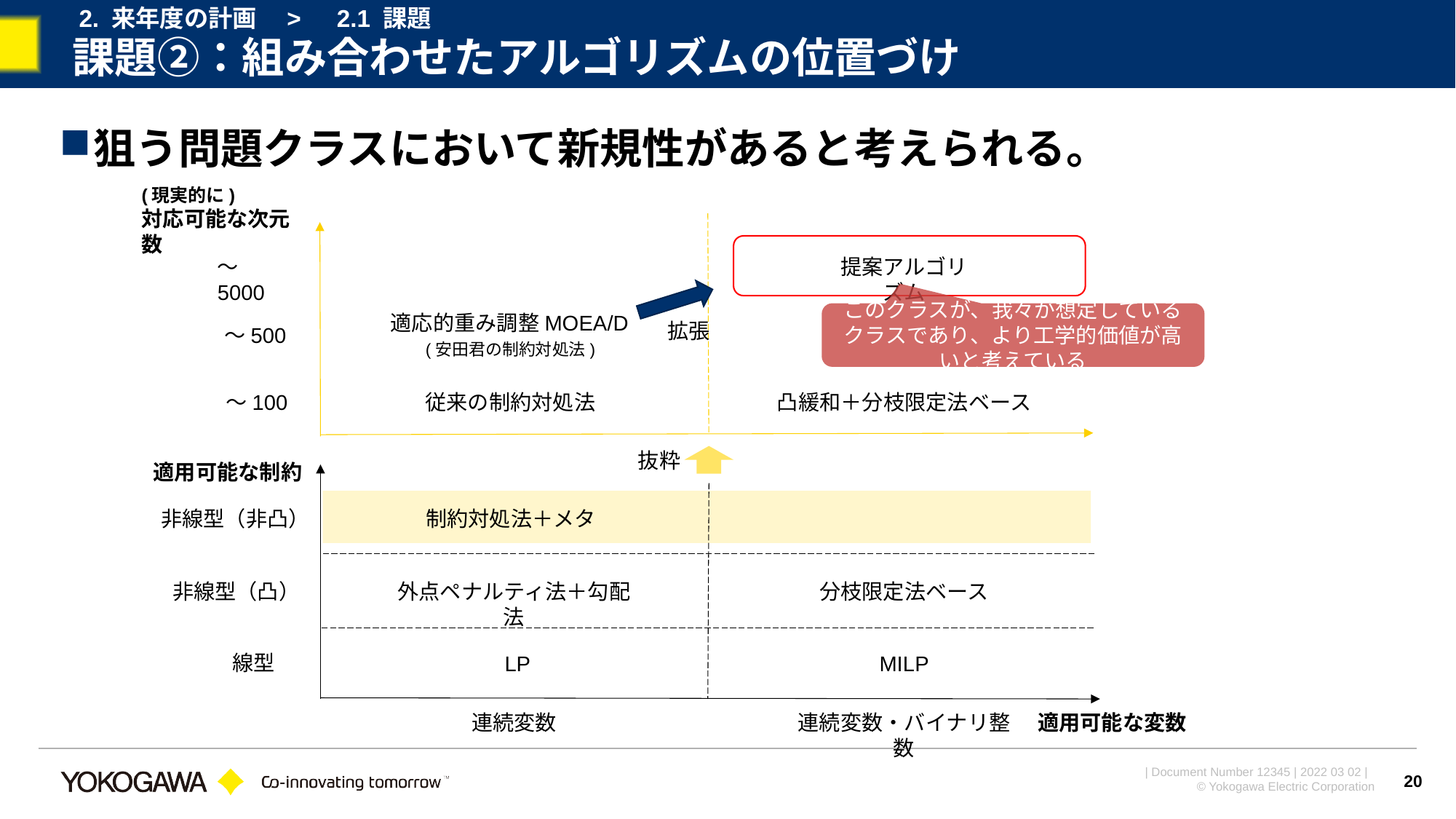

2. 来年度の計画　>　2.1 課題
# 課題②：組み合わせたアルゴリズムの位置づけ
狙う問題クラスにおいて新規性があると考えられる。
(現実的に)
対応可能な次元数

～5000
提案アルゴリズム

このクラスが、我々が想定しているクラスであり、より工学的価値が高いと考えている
適応的重み調整MOEA/D
拡張
～500
(安田君の制約対処法)
従来の制約対処法
～100
凸緩和＋分枝限定法ベース

抜粋
適用可能な制約

非線型（非凸）
制約対処法＋メタ
非線型（凸）
外点ペナルティ法＋勾配法
分枝限定法ベース
線型
LP
MILP
連続変数
連続変数・バイナリ整数
適用可能な変数
20